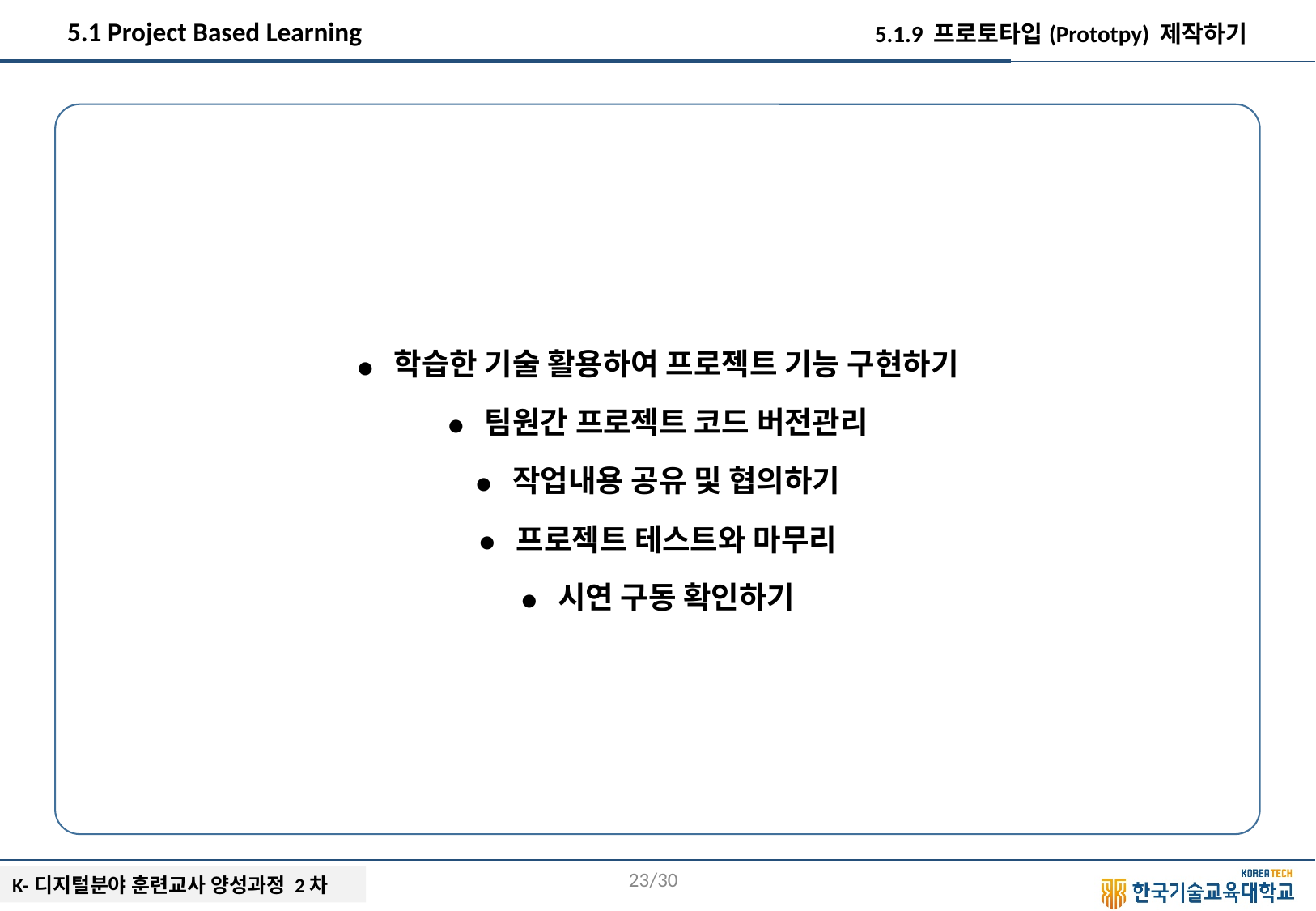

5.1 Project Based Learning
5.1.9 프로토타입(Prototpy) 제작하기
학습한 기술 활용하여 프로젝트 기능 구현하기
팀원간 프로젝트 코드 버전관리
작업내용 공유 및 협의하기
프로젝트 테스트와 마무리
시연 구동 확인하기
23/30